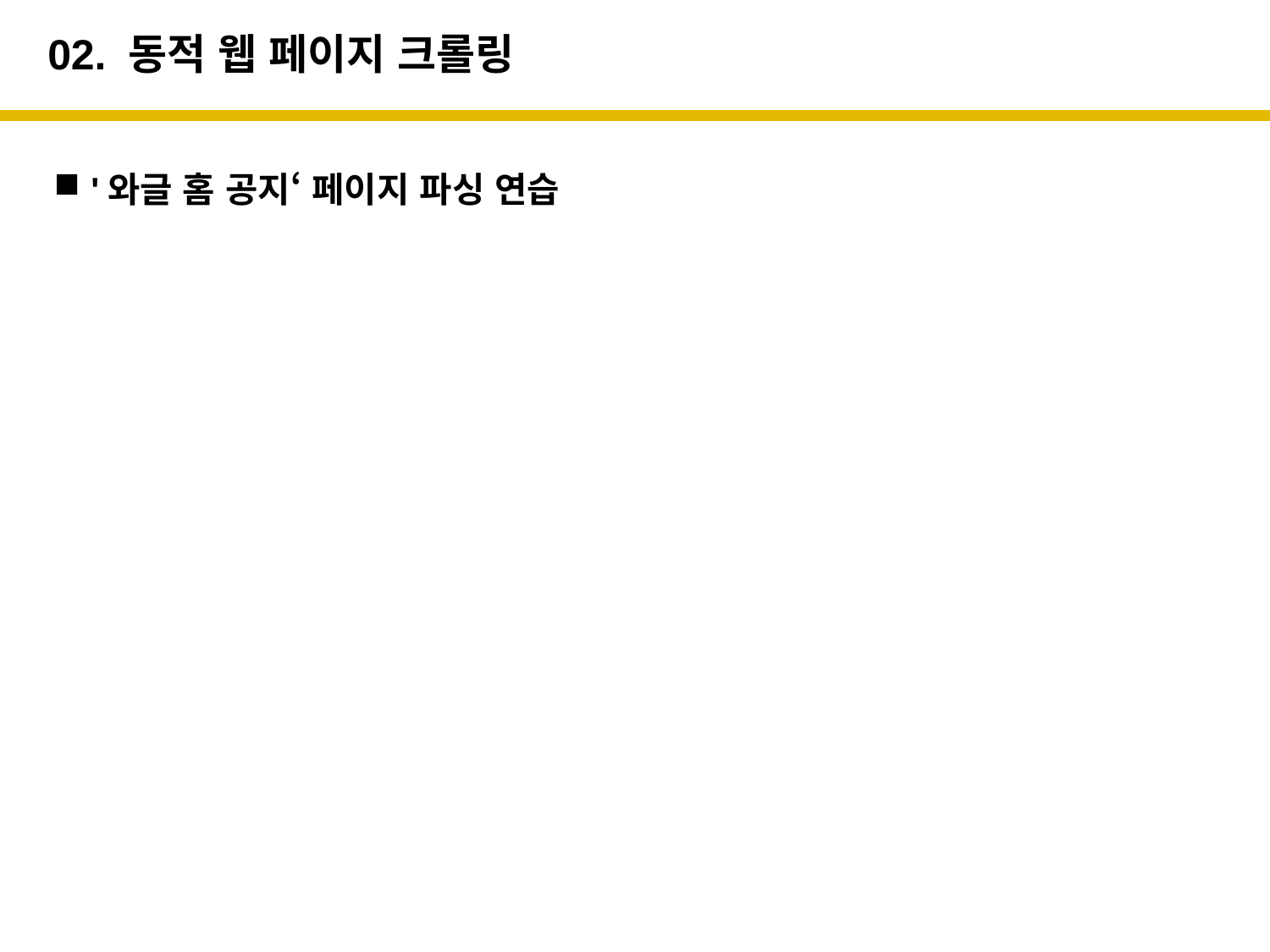

# 02. 동적 웹 페이지 크롤링
'와글 홈 공지‘ 페이지 파싱 연습